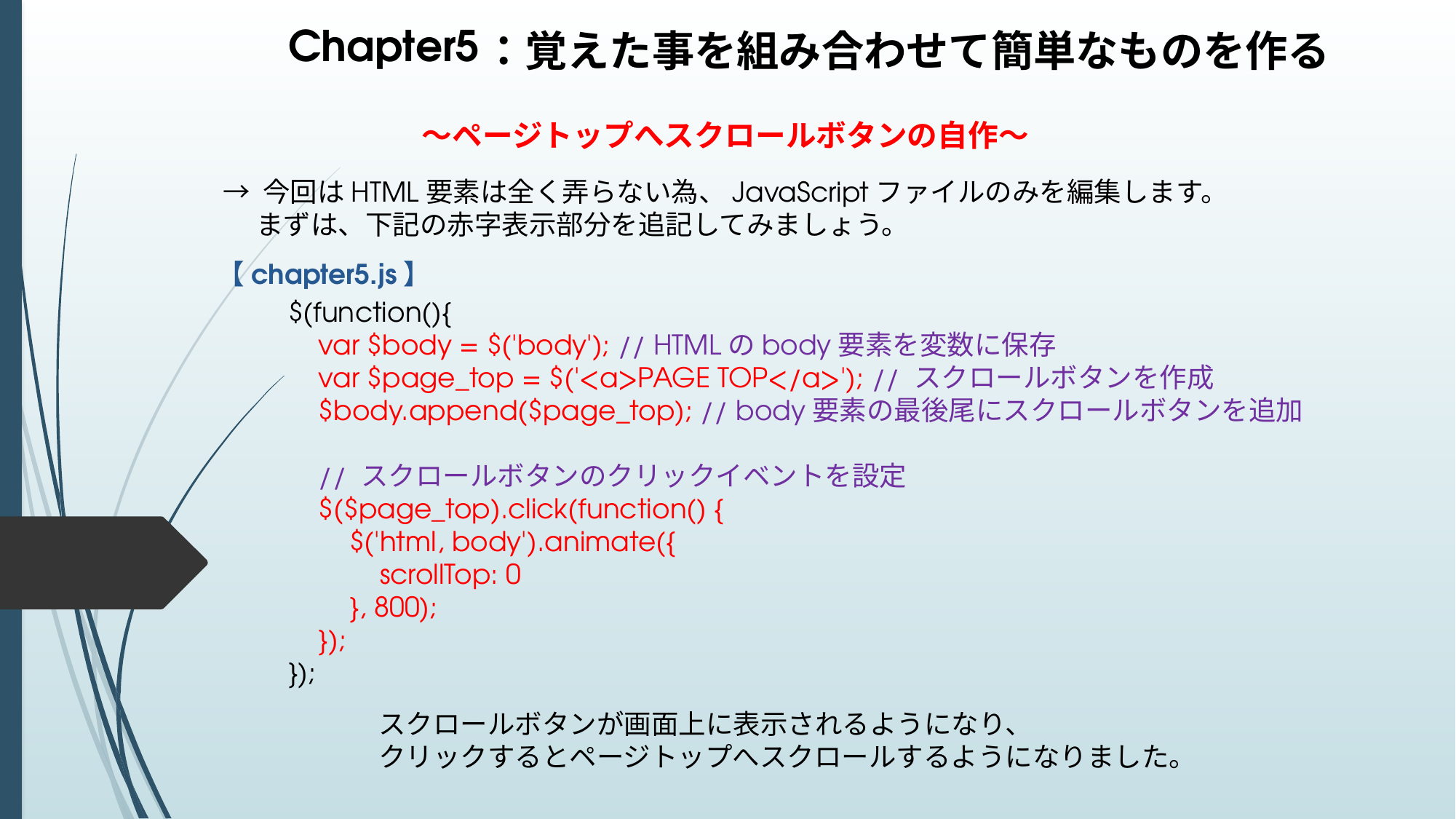

Chapter5
：覚えた事を組み合わせて簡単なものを作る
～ページトップへスクロールボタンの自作～
→ 今回はHTML要素は全く弄らない為、JavaScriptファイルのみを編集します。
　 まずは、下記の赤字表示部分を追記してみましょう。
【chapter5.js】
$(function(){
    var $body = $('body'); // HTMLのbody要素を変数に保存
    var $page_top = $('<a>PAGE TOP</a>'); // スクロールボタンを作成
    $body.append($page_top); // body要素の最後尾にスクロールボタンを追加

    // スクロールボタンのクリックイベントを設定
    $($page_top).click(function() {
        $('html, body').animate({
            scrollTop: 0
        }, 800);
    });
});
スクロールボタンが画面上に表示されるようになり、
クリックするとページトップへスクロールするようになりました。